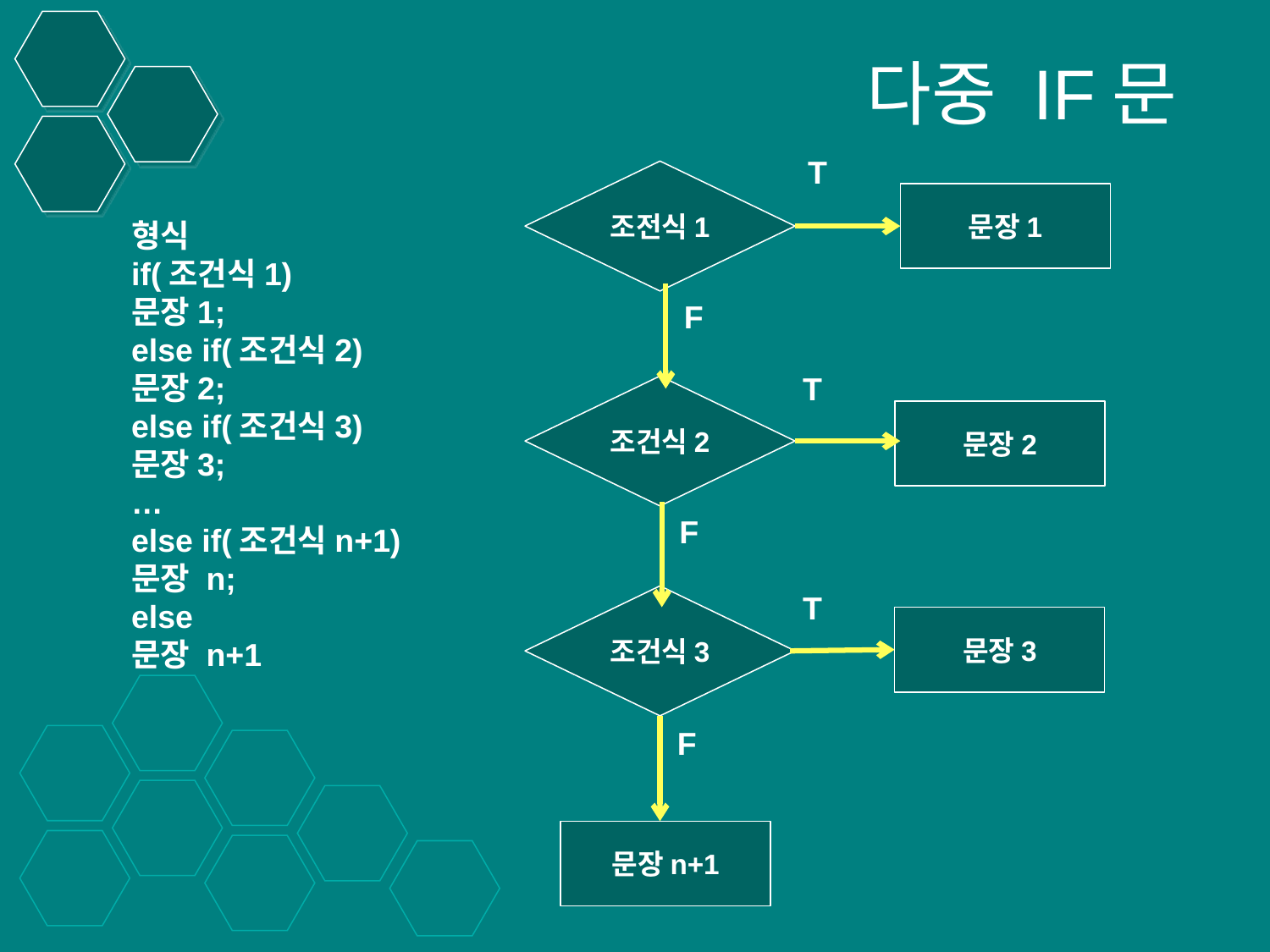

# 다중 IF문
T
조전식1
문장1
F
T
조건식2
문장2
F
T
조건식3
문장3
F
문장n+1
형식
if(조건식1)
문장1;
else if(조건식2)
문장2;
else if(조건식3)
문장3;
…
else if(조건식n+1)
문장 n;
else
문장 n+1